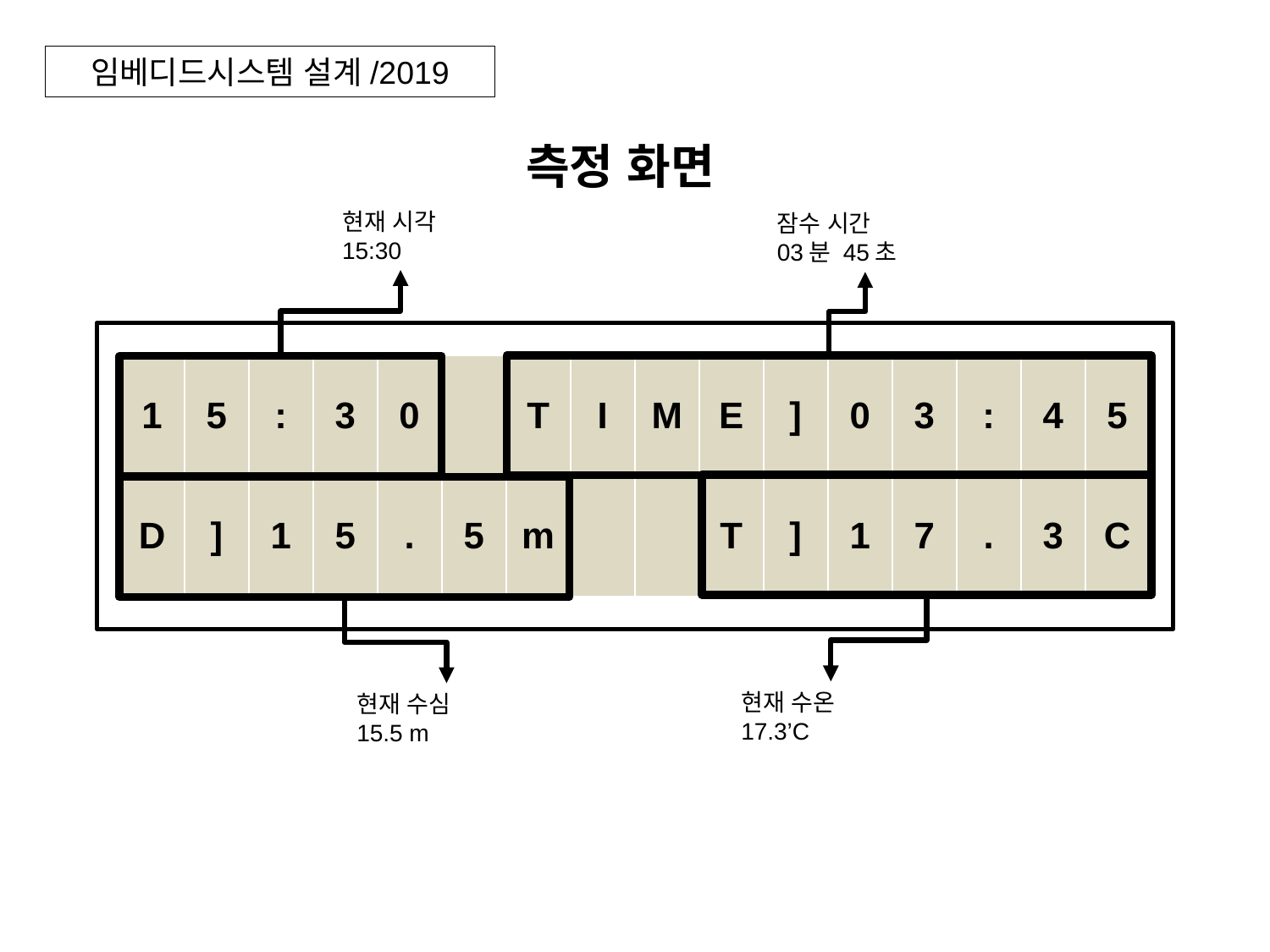

측정 화면
현재 시각
15:30
잠수 시간
03분 45초

| 1 | 5 | : | 3 | 0 |  | T | I | M | E | ] | 0 | 3 | : | 4 | 5 |
| --- | --- | --- | --- | --- | --- | --- | --- | --- | --- | --- | --- | --- | --- | --- | --- |
| D | ] | 1 | 5 | . | 5 | m |  |  | T | ] | 1 | 7 | . | 3 | C |

현재 수온
17.3’C
현재 수심
15.5 m